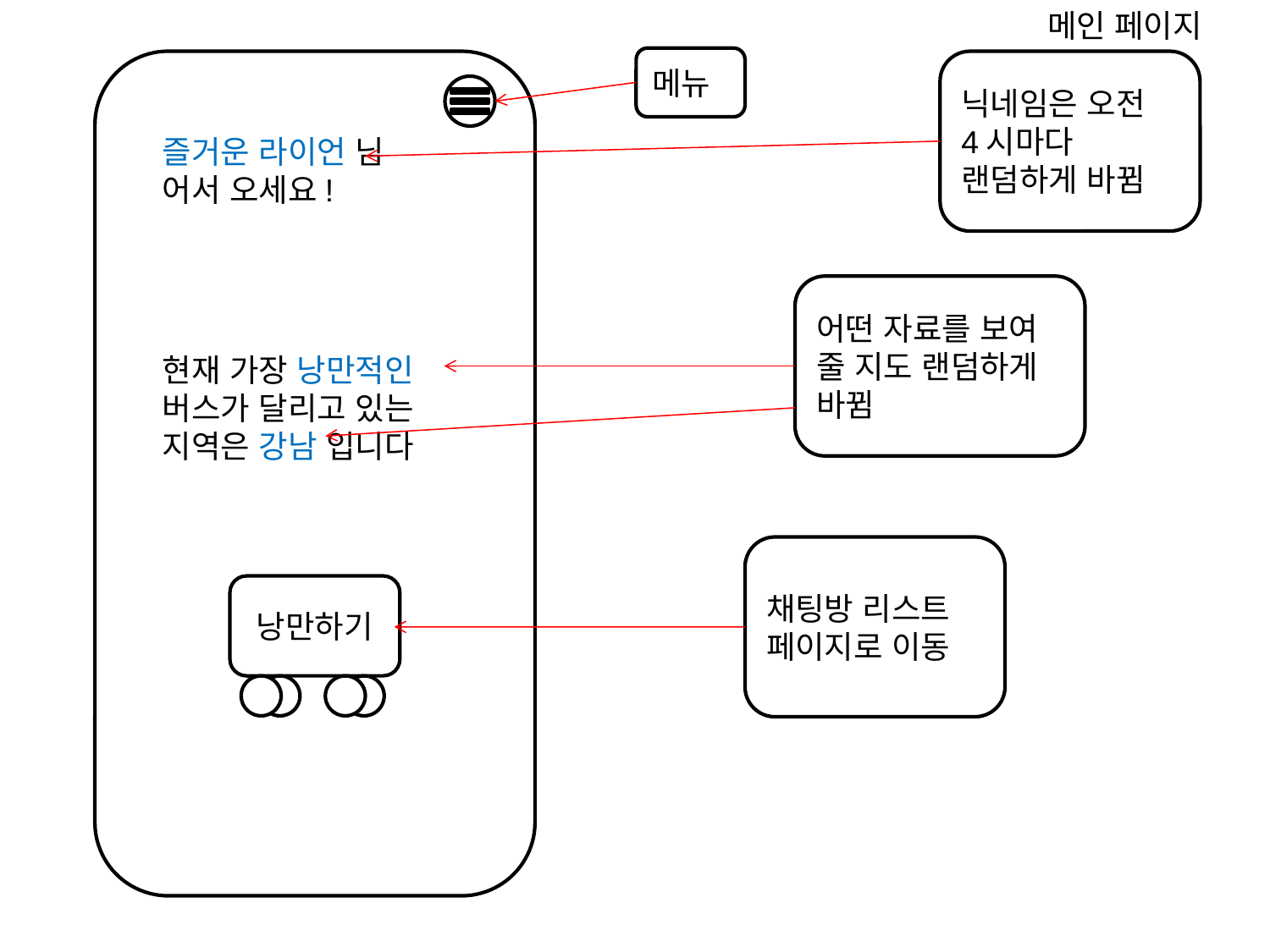

메인 페이지
메뉴

닉네임은 오전 4시마다 랜덤하게 바뀜

즐거운 라이언 님 어서 오세요!
어떤 자료를 보여 줄 지도 랜덤하게 바뀜
현재 가장 낭만적인 버스가 달리고 있는 지역은 강남 입니다
채팅방 리스트 페이지로 이동
낭만하기